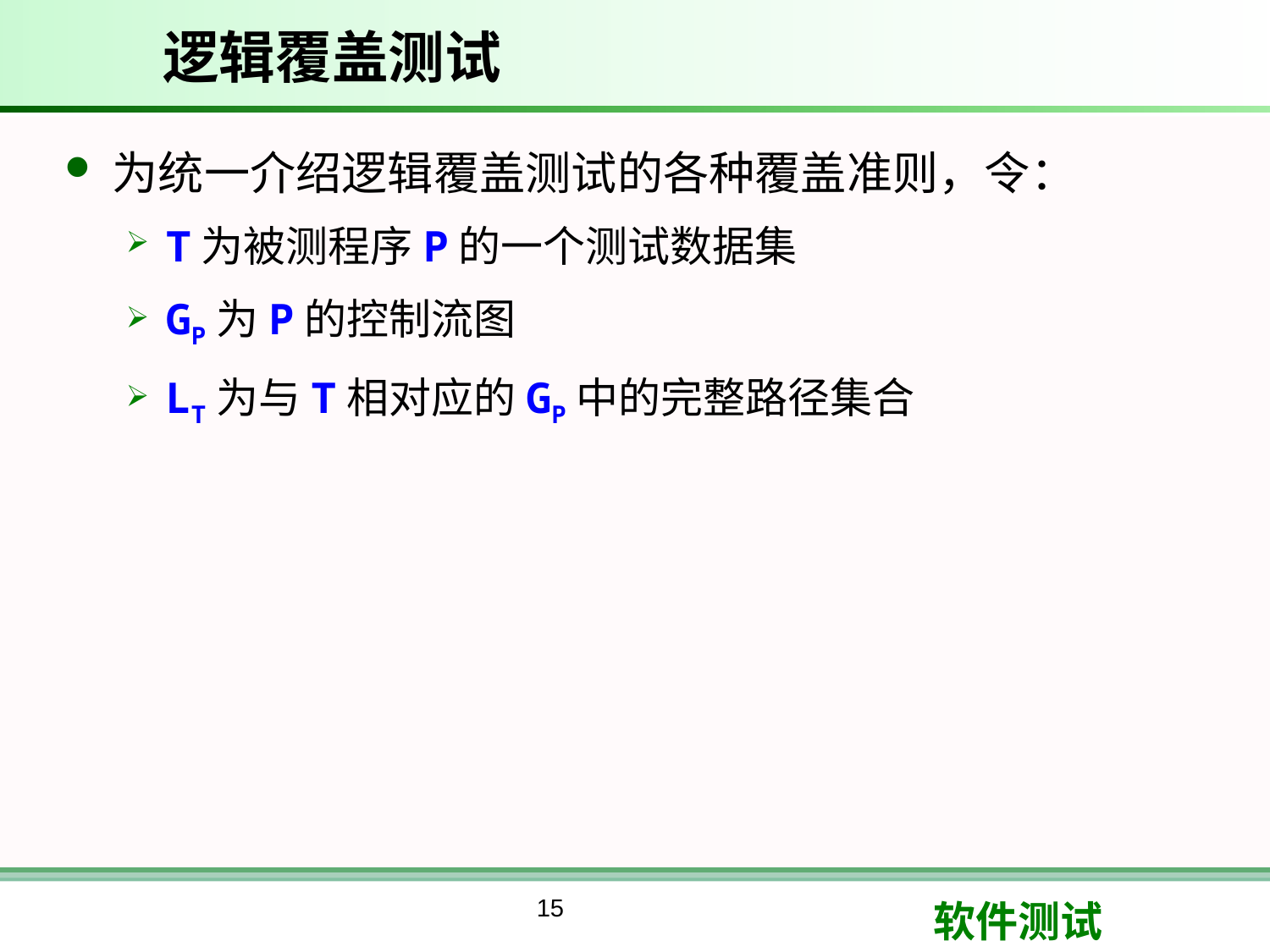

# 逻辑覆盖测试
为统一介绍逻辑覆盖测试的各种覆盖准则，令：
T为被测程序P的一个测试数据集
GP为P的控制流图
LT为与T相对应的GP中的完整路径集合
15